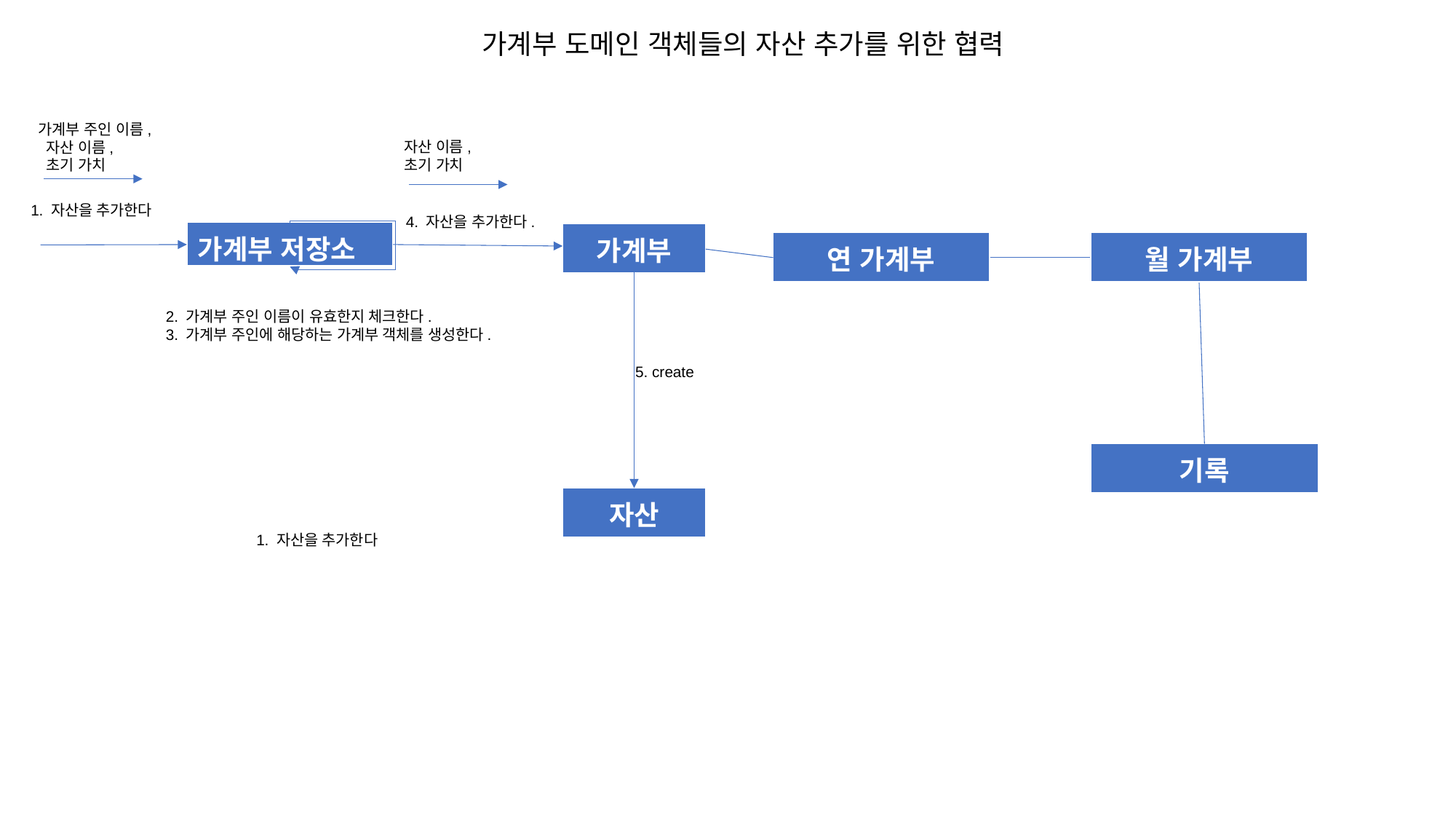

가계부 도메인 객체들의 자산 추가를 위한 협력
가계부 주인 이름,
 자산 이름,
 초기 가치
자산 이름,
초기 가치
1. 자산을 추가한다
4. 자산을 추가한다.
| 가계부 저장소 |
| --- |
| 가계부 |
| --- |
| 연 가계부 |
| --- |
| 월 가계부 |
| --- |
2. 가계부 주인 이름이 유효한지 체크한다.
3. 가계부 주인에 해당하는 가계부 객체를 생성한다.
5. create
| 기록 |
| --- |
| 자산 |
| --- |
1. 자산을 추가한다